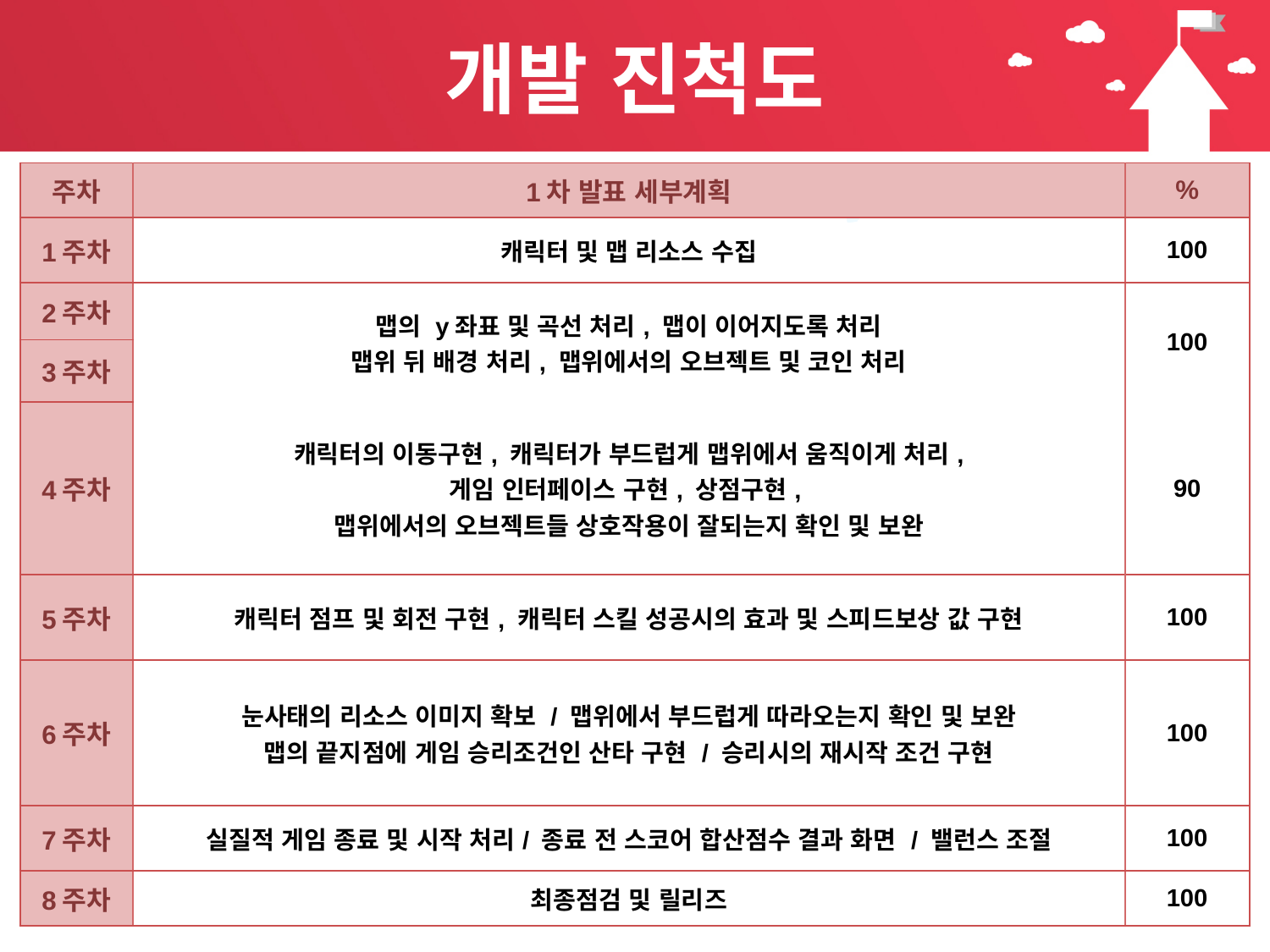

# 개발 진척도
| 주차 | 1차 발표 세부계획 | % |
| --- | --- | --- |
| 1주차 | 캐릭터 및 맵 리소스 수집 | 100 |
| 2주차 | 맵의 y좌표 및 곡선 처리, 맵이 이어지도록 처리 맵위 뒤 배경 처리, 맵위에서의 오브젝트 및 코인 처리 | 100 |
| 3주차 |  |  |
| 4주차 | 캐릭터의 이동구현, 캐릭터가 부드럽게 맵위에서 움직이게 처리, 게임 인터페이스 구현, 상점구현, 맵위에서의 오브젝트들 상호작용이 잘되는지 확인 및 보완 | 90 |
| 5주차 | 캐릭터 점프 및 회전 구현, 캐릭터 스킬 성공시의 효과 및 스피드보상 값 구현 | 100 |
| 6주차 | 눈사태의 리소스 이미지 확보 / 맵위에서 부드럽게 따라오는지 확인 및 보완 맵의 끝지점에 게임 승리조건인 산타 구현 / 승리시의 재시작 조건 구현 | 100 |
| 7주차 | 실질적 게임 종료 및 시작 처리/ 종료 전 스코어 합산점수 결과 화면 / 밸런스 조절 | 100 |
| 8주차 | 최종점검 및 릴리즈 | 100 |